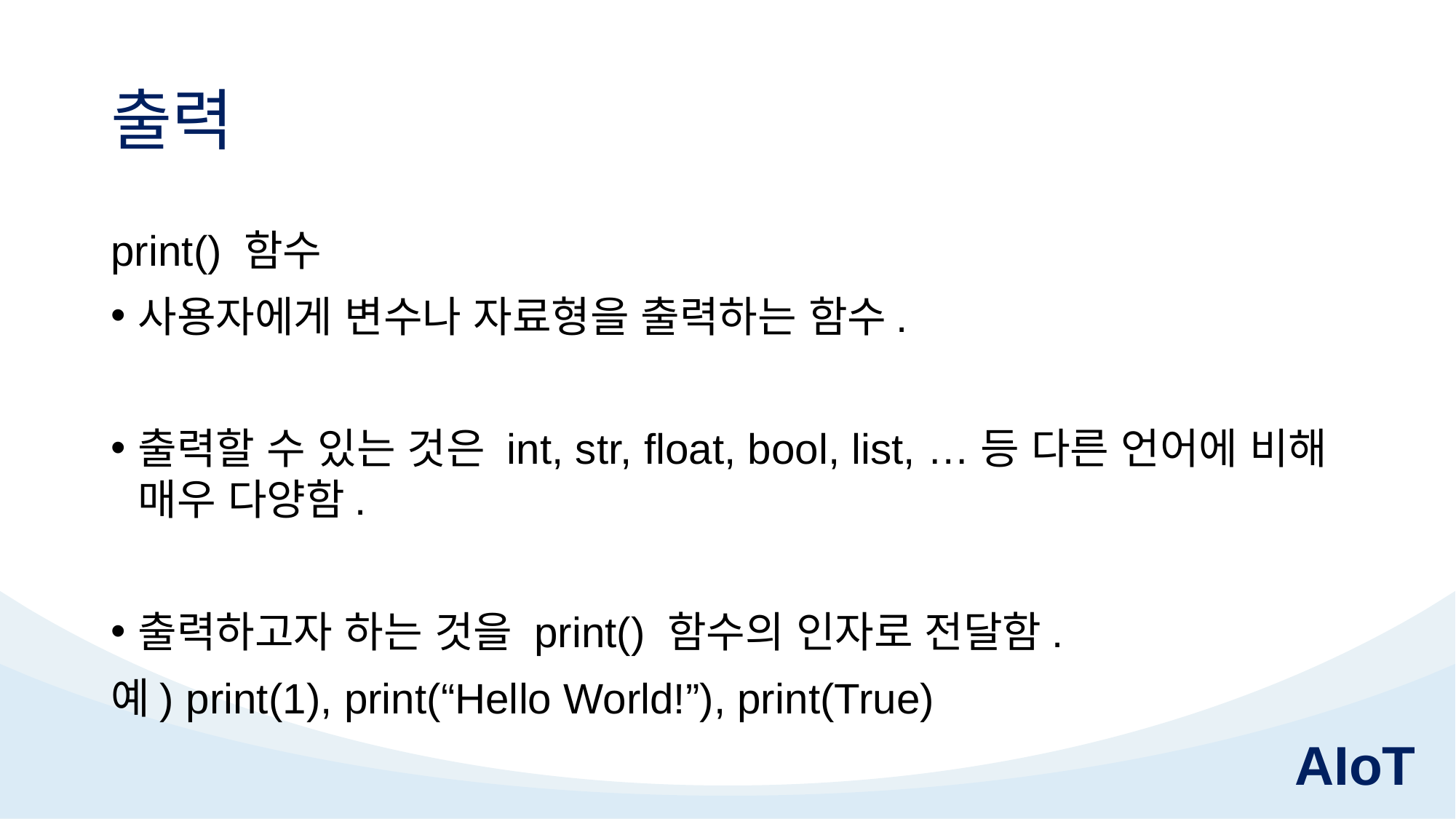

# 출력
print() 함수
사용자에게 변수나 자료형을 출력하는 함수.

출력할 수 있는 것은 int, str, float, bool, list, …등 다른 언어에 비해 매우 다양함.

출력하고자 하는 것을 print() 함수의 인자로 전달함.
예) print(1), print(“Hello World!”), print(True)